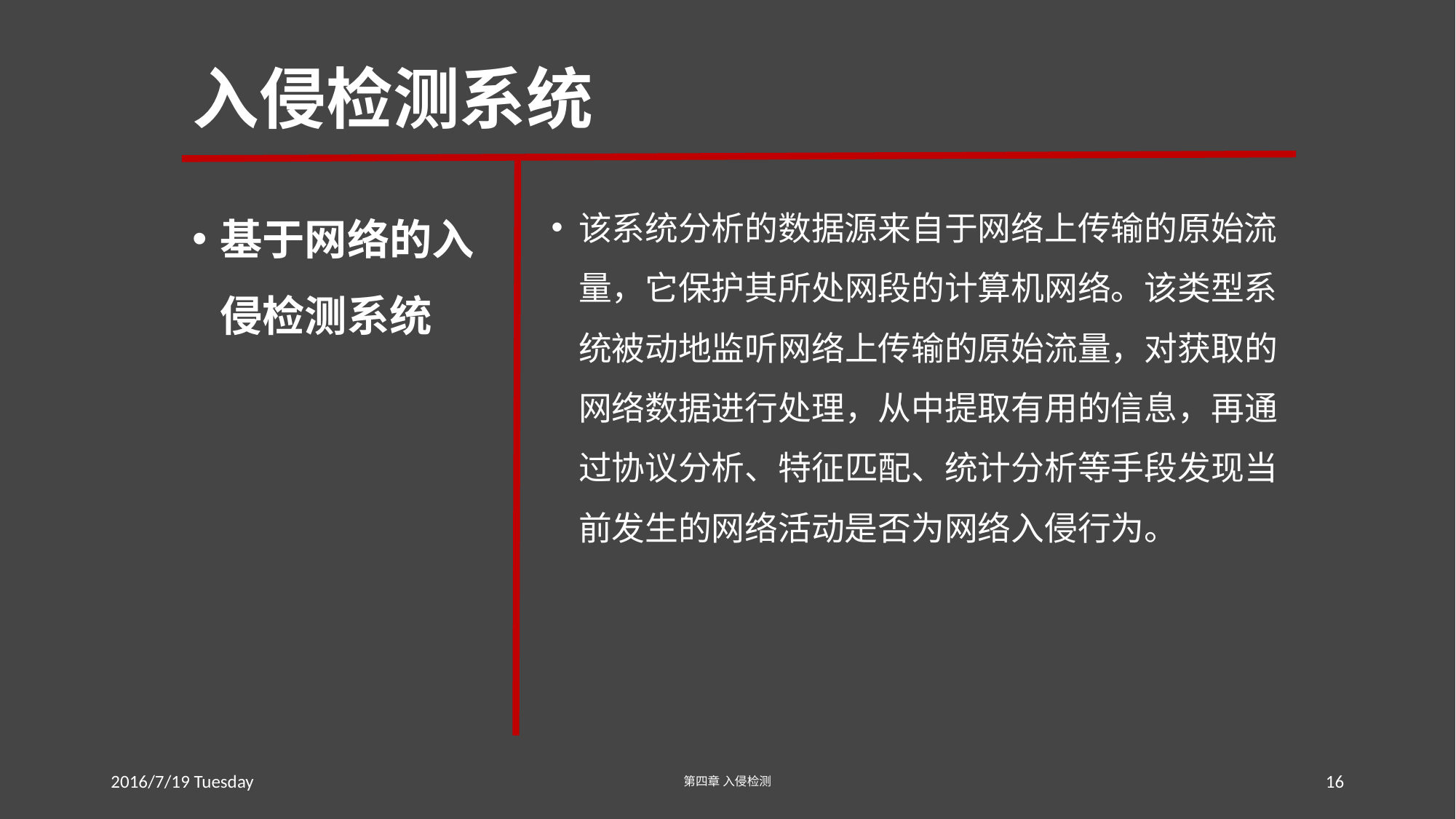

# 入侵检测系统
基于网络的入侵检测系统
该系统分析的数据源来自于网络上传输的原始流量，它保护其所处网段的计算机网络。该类型系统被动地监听网络上传输的原始流量，对获取的网络数据进行处理，从中提取有用的信息，再通过协议分析、特征匹配、统计分析等手段发现当前发生的网络活动是否为网络入侵行为。
2016/7/19 Tuesday
第四章 入侵检测
16